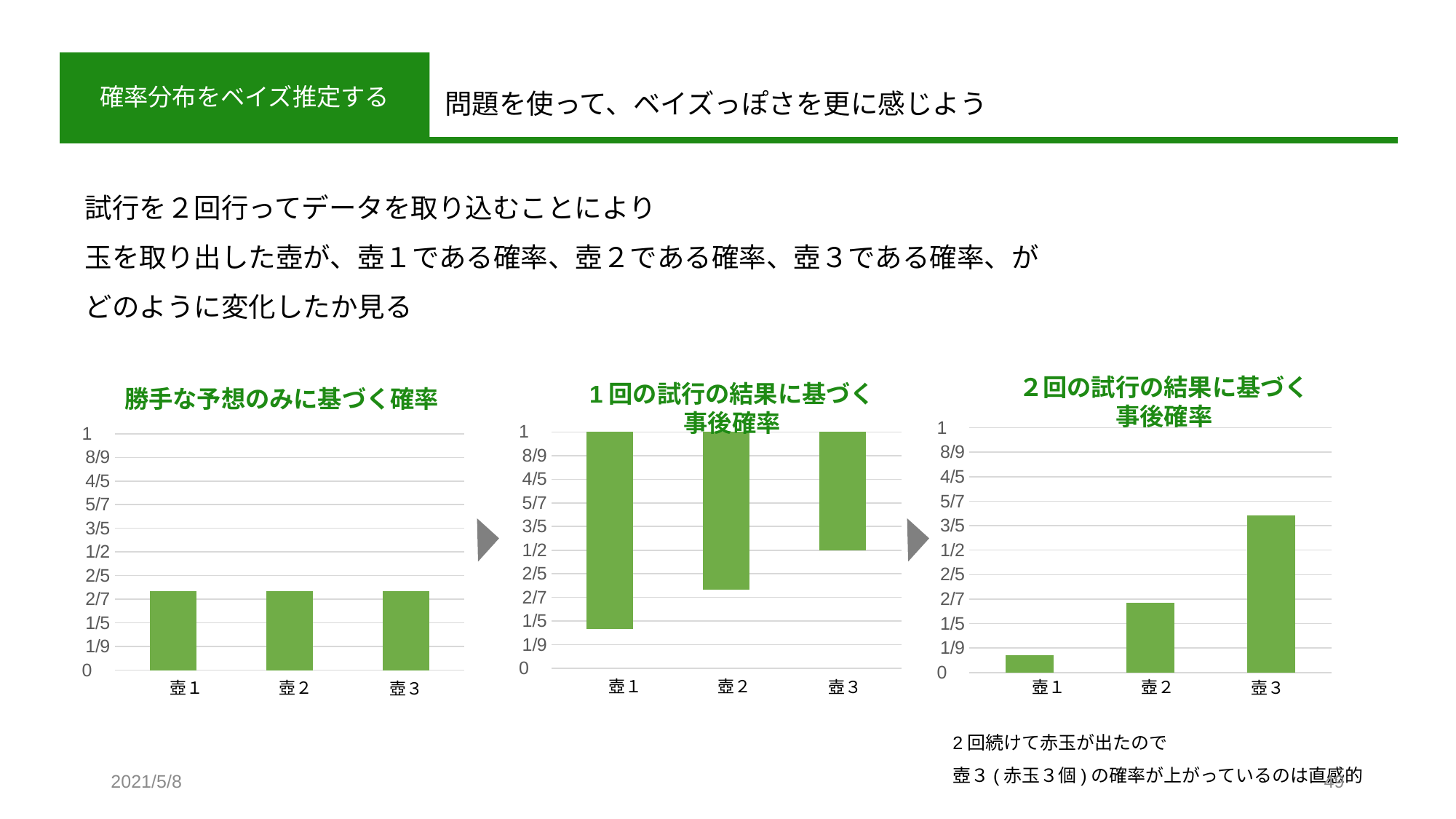

確率分布をベイズ推定する
問題を使って、ベイズっぽさを更に感じよう
試行を２回行ってデータを取り込むことにより
玉を取り出した壺が、壺１である確率、壺２である確率、壺３である確率、が
どのように変化したか見る
２回の試行の結果に基づく
事後確率
1回の試行の結果に基づく
事後確率
勝手な予想のみに基づく確率

### Chart

| Category | 系列 1 |
|---|---|
| 壺１ | 0.07142857142857142 |
| 壺２ | 0.2857142857142857 |
| 壺３ | 0.6428571428571429 |

### Chart

| Category | 系列 1 |
|---|---|
| 壺１ | 0.16666666666666666 |
| 壺２ | 0.3333333333333333 |
| 壺３ | 0.5 |

### Chart

| Category | 系列 1 |
|---|---|
| カテゴリ 1 | 0.3333333333333333 |
| カテゴリ 2 | 0.3333333333333333 |
| カテゴリ 3 | 0.3333333333333333 |

壺１
壺２
壺３
壺１
壺２
壺１
壺２
壺３
壺３
2回続けて赤玉が出たので
壺３(赤玉３個)の確率が上がっているのは直感的
2021/5/8
49